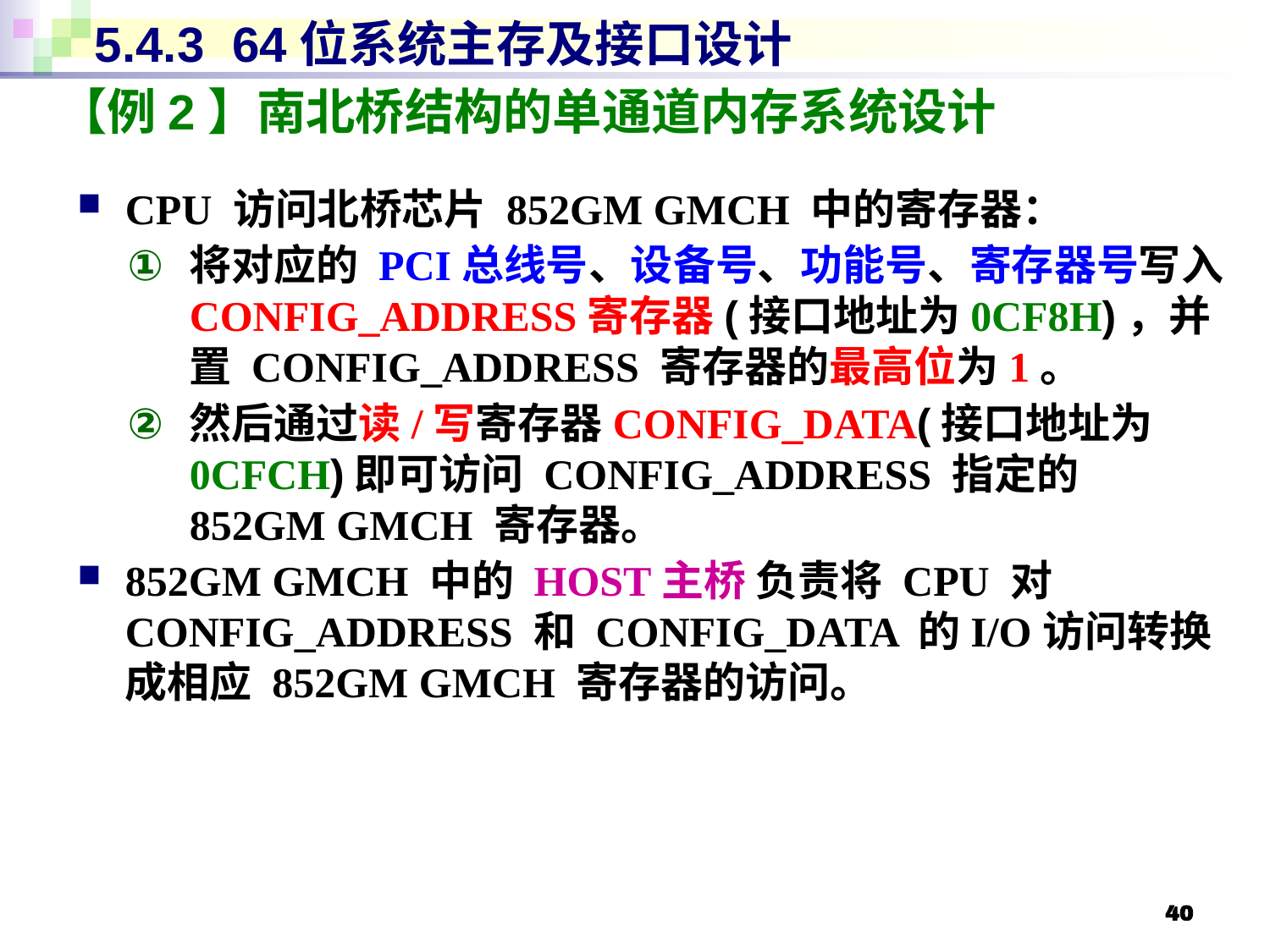

# 5.4.3  64位系统主存及接口设计
【例2】南北桥结构的单通道内存系统设计
CPU 访问北桥芯片 852GM GMCH 中的寄存器：
将对应的 PCI总线号、设备号、功能号、寄存器号写入 CONFIG_ADDRESS寄存器(接口地址为0CF8H)，并置 CONFIG_ADDRESS 寄存器的最高位为1。
然后通过读/写寄存器CONFIG_DATA(接口地址为0CFCH)即可访问 CONFIG_ADDRESS 指定的 852GM GMCH 寄存器。
852GM GMCH 中的 HOST主桥 负责将 CPU 对CONFIG_ADDRESS 和 CONFIG_DATA 的I/O访问转换成相应 852GM GMCH 寄存器的访问。
40